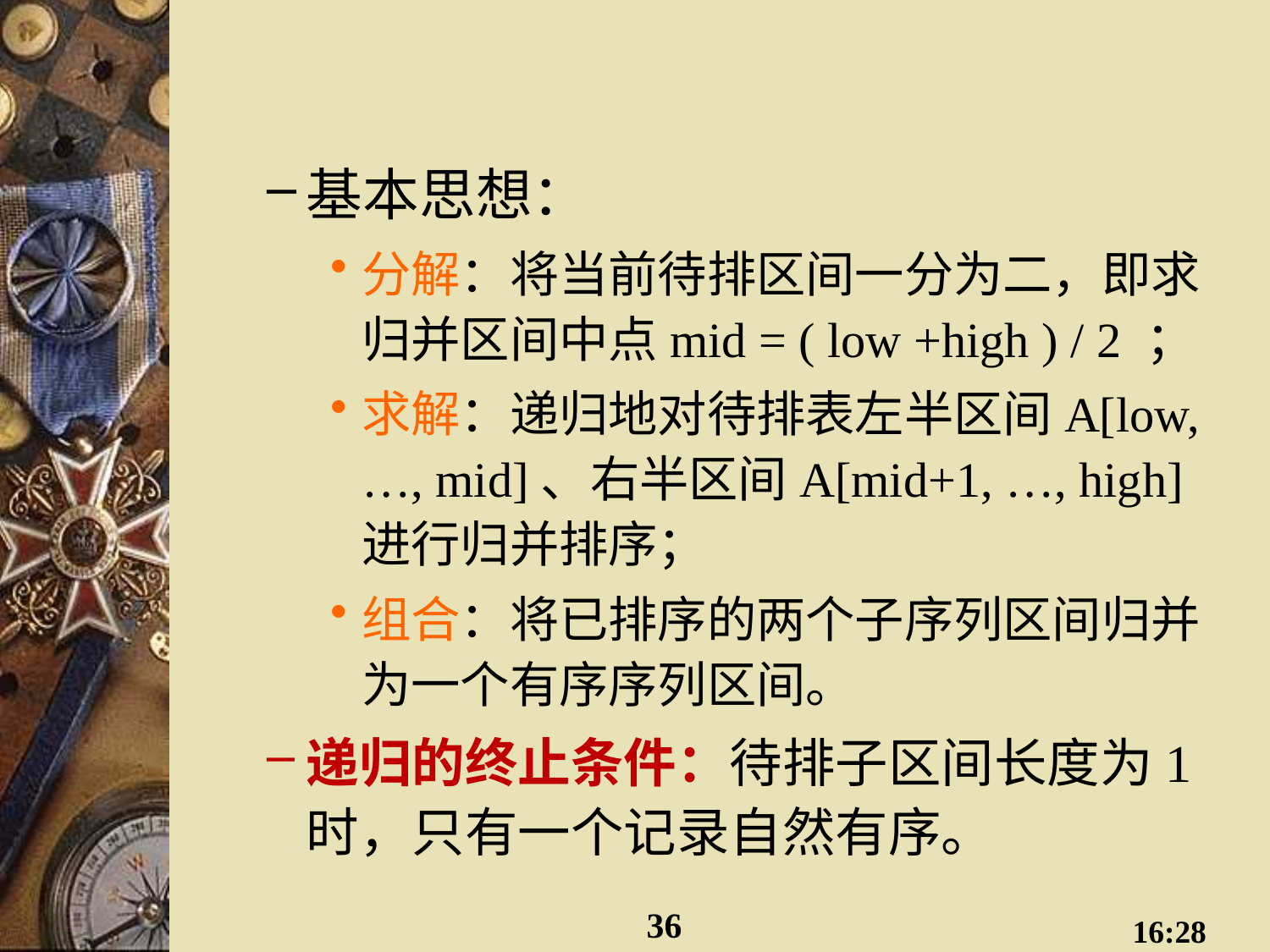

#
基本思想：
分解：将当前待排区间一分为二，即求归并区间中点mid = ( low +high ) / 2 ；
求解：递归地对待排表左半区间A[low, …, mid]、右半区间A[mid+1, …, high]进行归并排序；
组合：将已排序的两个子序列区间归并为一个有序序列区间。
递归的终止条件：待排子区间长度为1时，只有一个记录自然有序。